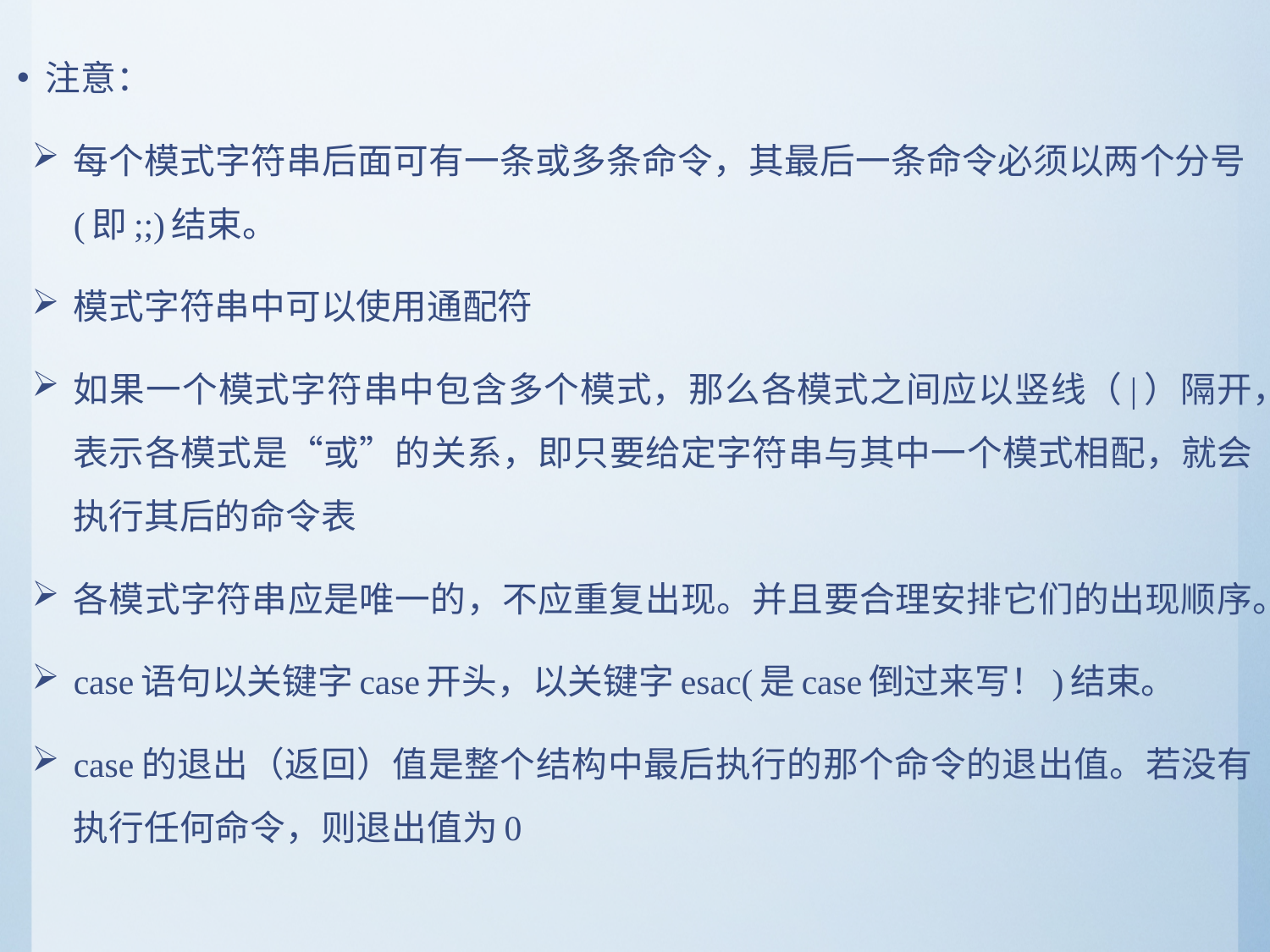

注意：
每个模式字符串后面可有一条或多条命令，其最后一条命令必须以两个分号(即;;)结束。
模式字符串中可以使用通配符
如果一个模式字符串中包含多个模式，那么各模式之间应以竖线（|）隔开，表示各模式是“或”的关系，即只要给定字符串与其中一个模式相配，就会执行其后的命令表
各模式字符串应是唯一的，不应重复出现。并且要合理安排它们的出现顺序。
case语句以关键字case开头，以关键字esac(是case倒过来写！)结束。
case的退出（返回）值是整个结构中最后执行的那个命令的退出值。若没有执行任何命令，则退出值为0